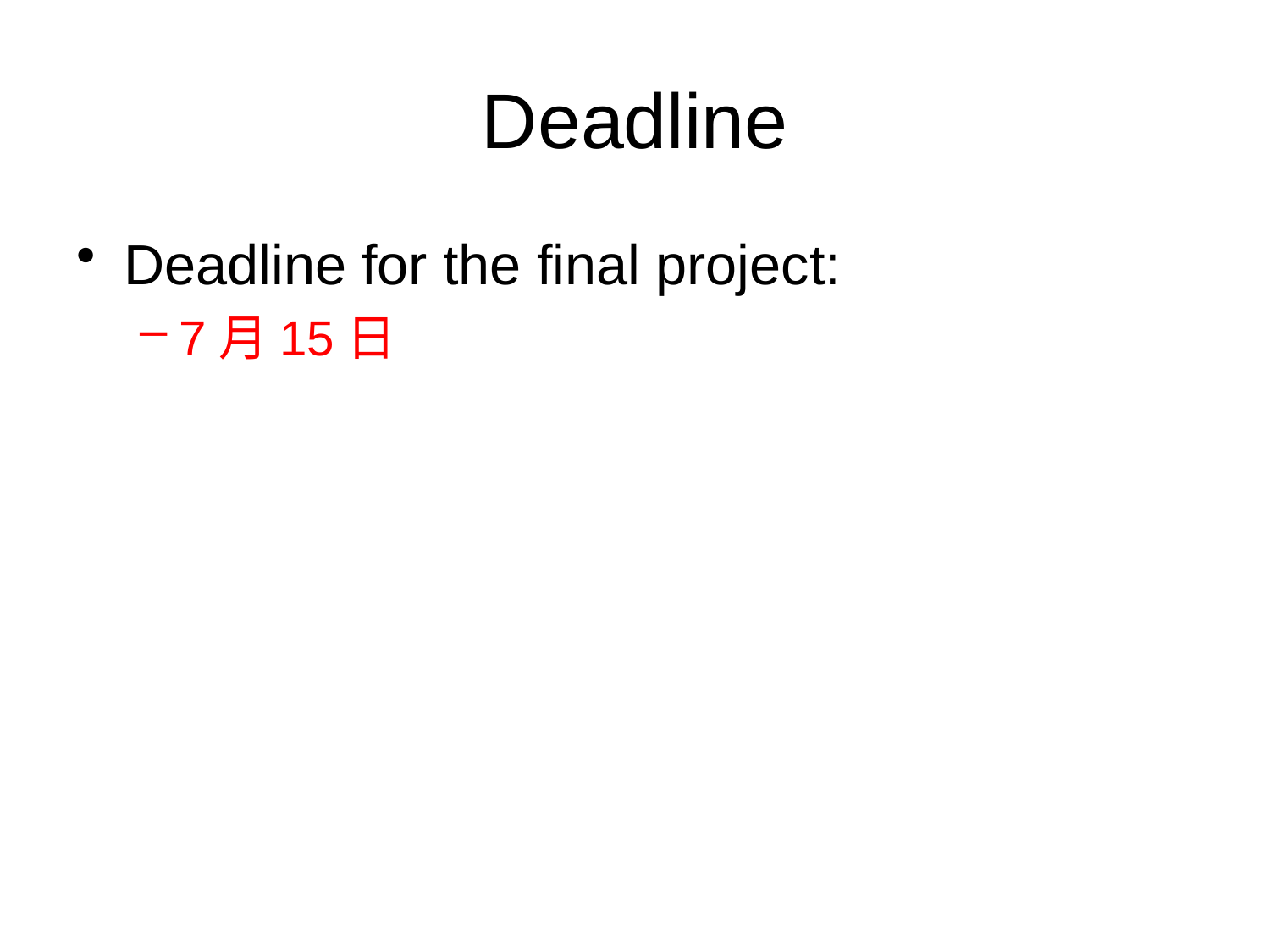

# Deadline
Deadline for the final project:
7月15日